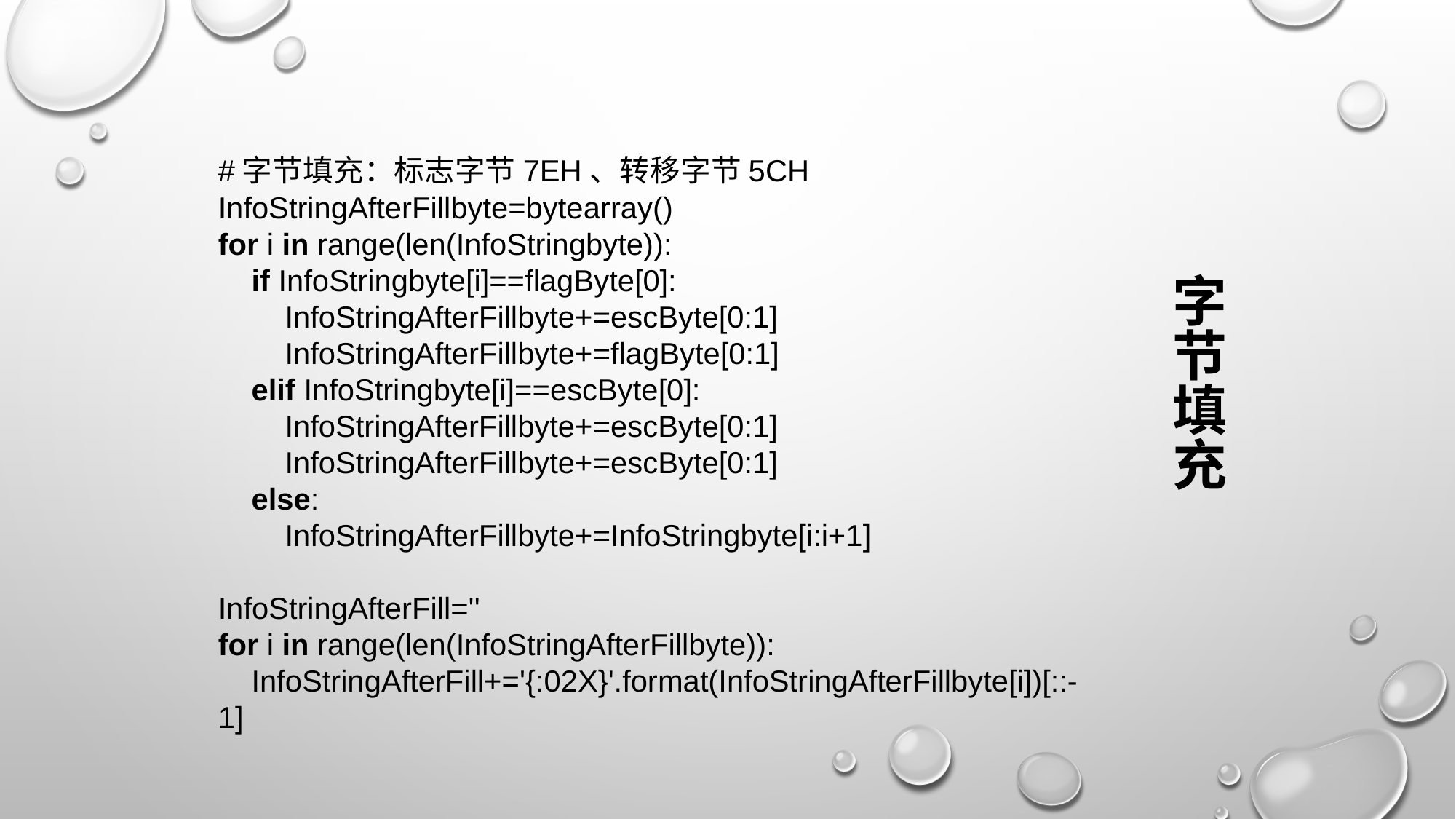

# 字节填充

#字节填充：标志字节7EH、转移字节5CH
InfoStringAfterFillbyte=bytearray()
for i in range(len(InfoStringbyte)):
    if InfoStringbyte[i]==flagByte[0]:
        InfoStringAfterFillbyte+=escByte[0:1]
        InfoStringAfterFillbyte+=flagByte[0:1]
    elif InfoStringbyte[i]==escByte[0]:
        InfoStringAfterFillbyte+=escByte[0:1]
        InfoStringAfterFillbyte+=escByte[0:1]
    else:
        InfoStringAfterFillbyte+=InfoStringbyte[i:i+1]

InfoStringAfterFill=''
for i in range(len(InfoStringAfterFillbyte)):
    InfoStringAfterFill+='{:02X}'.format(InfoStringAfterFillbyte[i])[::-1]